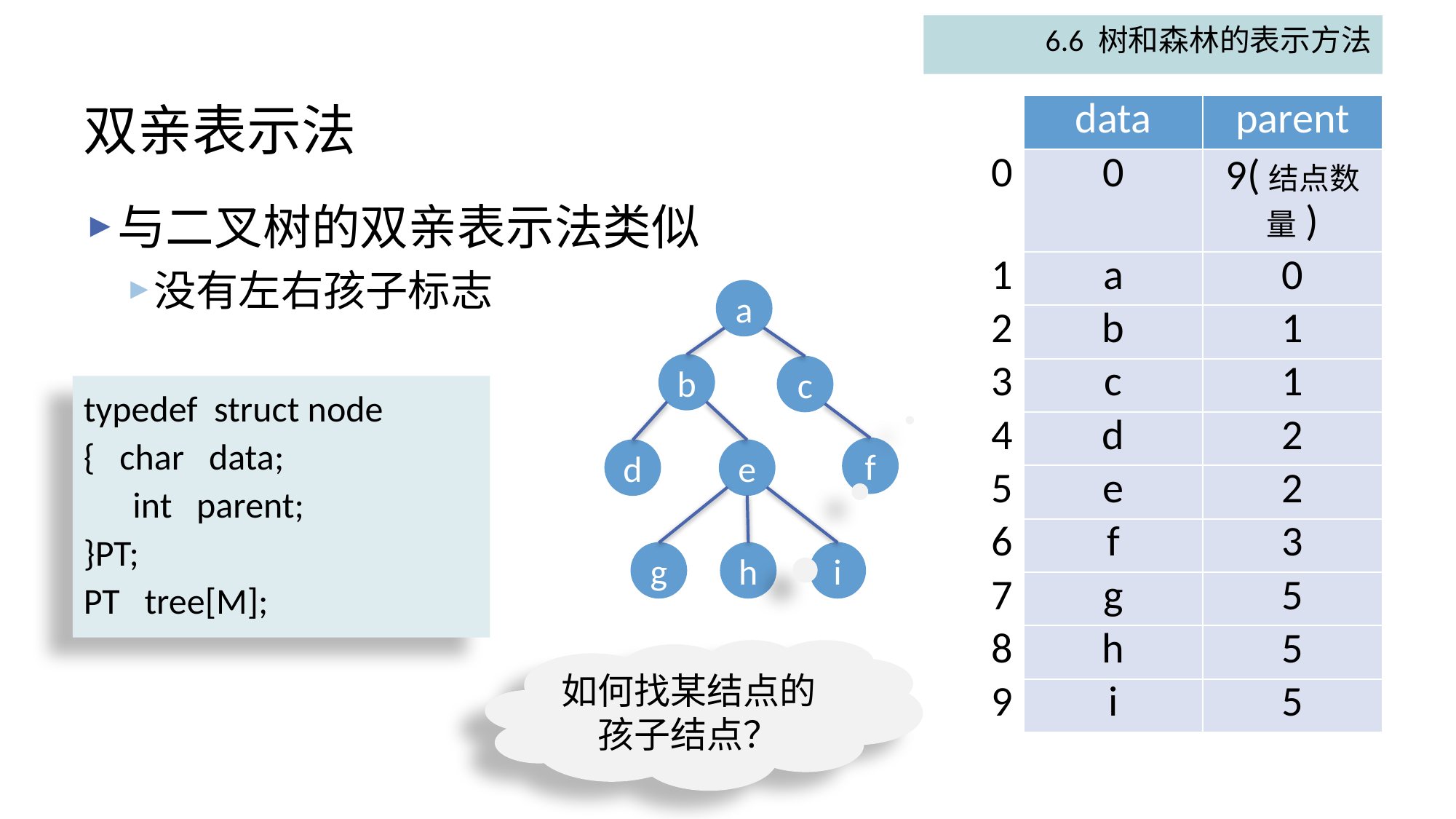

6.6 树和森林的表示方法
# 双亲表示法
|  | data | parent |
| --- | --- | --- |
| 0 | 0 | 9(结点数量) |
| 1 | a | 0 |
| 2 | b | 1 |
| 3 | c | 1 |
| 4 | d | 2 |
| 5 | e | 2 |
| 6 | f | 3 |
| 7 | g | 5 |
| 8 | h | 5 |
| 9 | i | 5 |
与二叉树的双亲表示法类似
没有左右孩子标志
a
b
c
f
d
e
g
h
i
typedef  struct node
{   char   data;
      int   parent;
}PT;
PT   tree[M];
如何找某结点的
孩子结点？